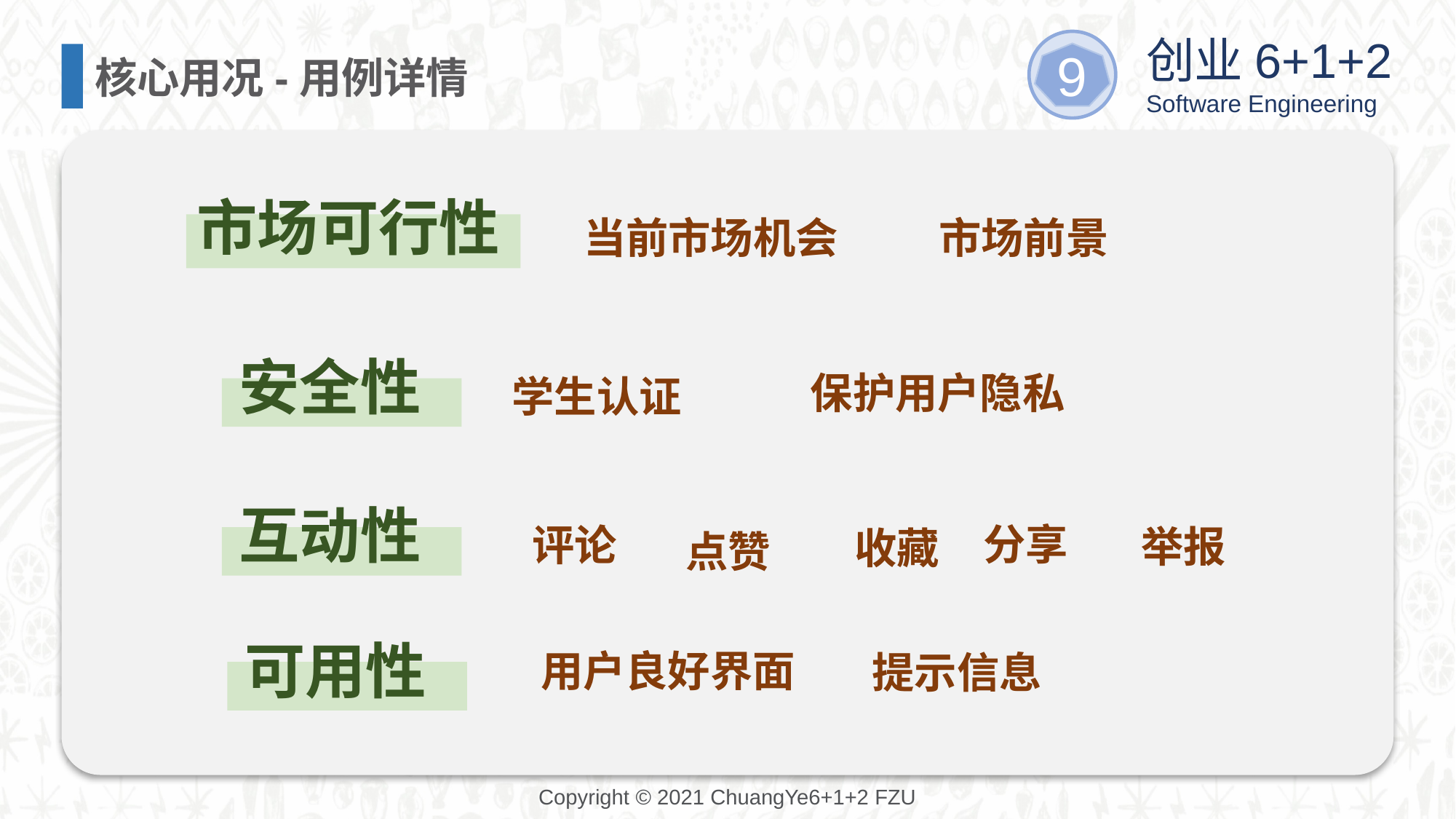

核心用况-用例详情
市场可行性

市场前景
当前市场机会
安全性

保护用户隐私
学生认证
互动性

分享
评论
举报
收藏
点赞
可用性

用户良好界面
提示信息